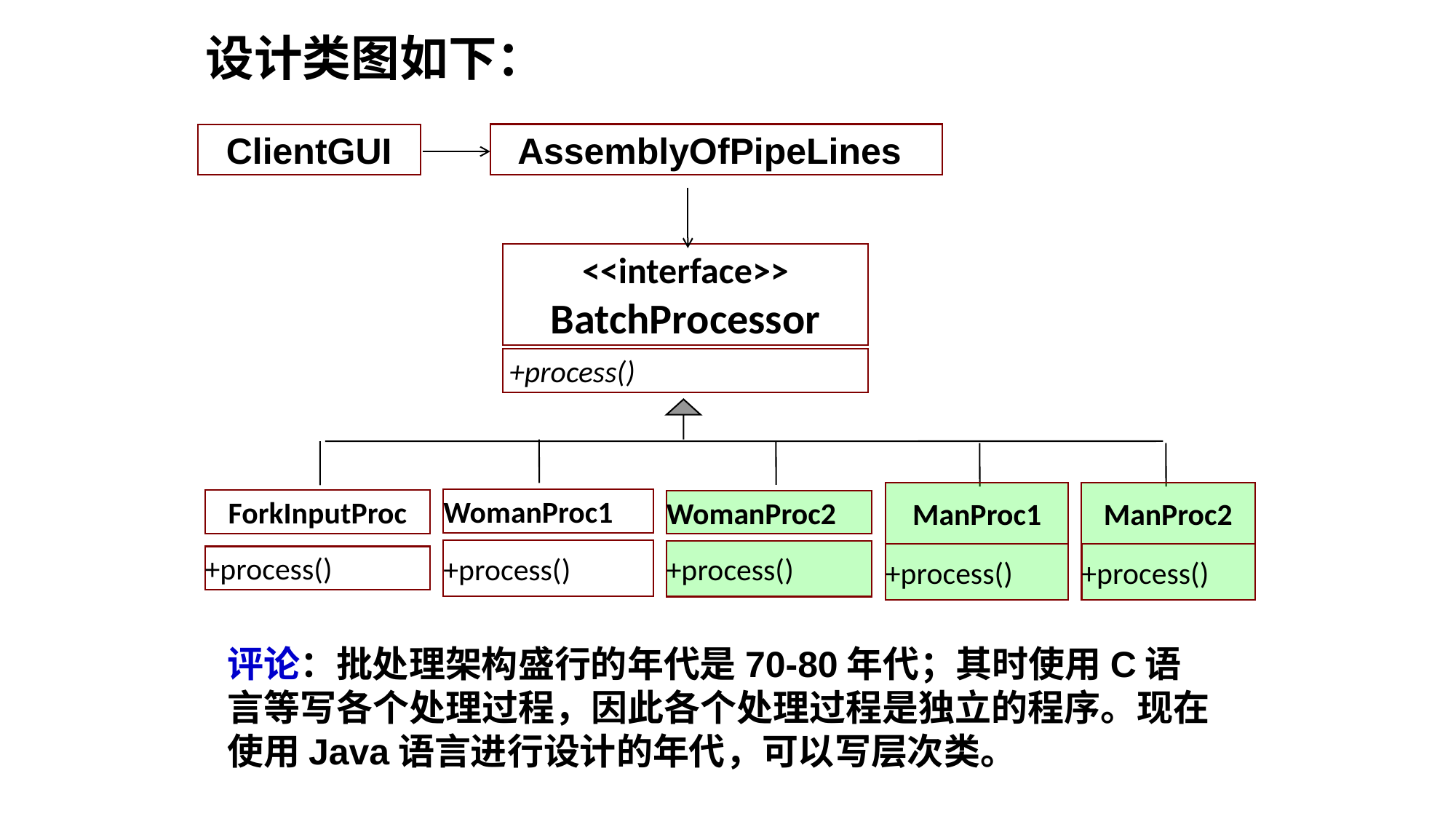

设计类图如下：
AssemblyOfPipeLines
ClientGUI
<<interface>>
BatchProcessor
+process()

ManProc1
ManProc2
WomanProc1
ForkInputProc
WomanProc2
+process()
+process()
+process()
+process()
+process()
评论：批处理架构盛行的年代是70-80年代；其时使用C语言等写各个处理过程，因此各个处理过程是独立的程序。现在使用Java语言进行设计的年代，可以写层次类。